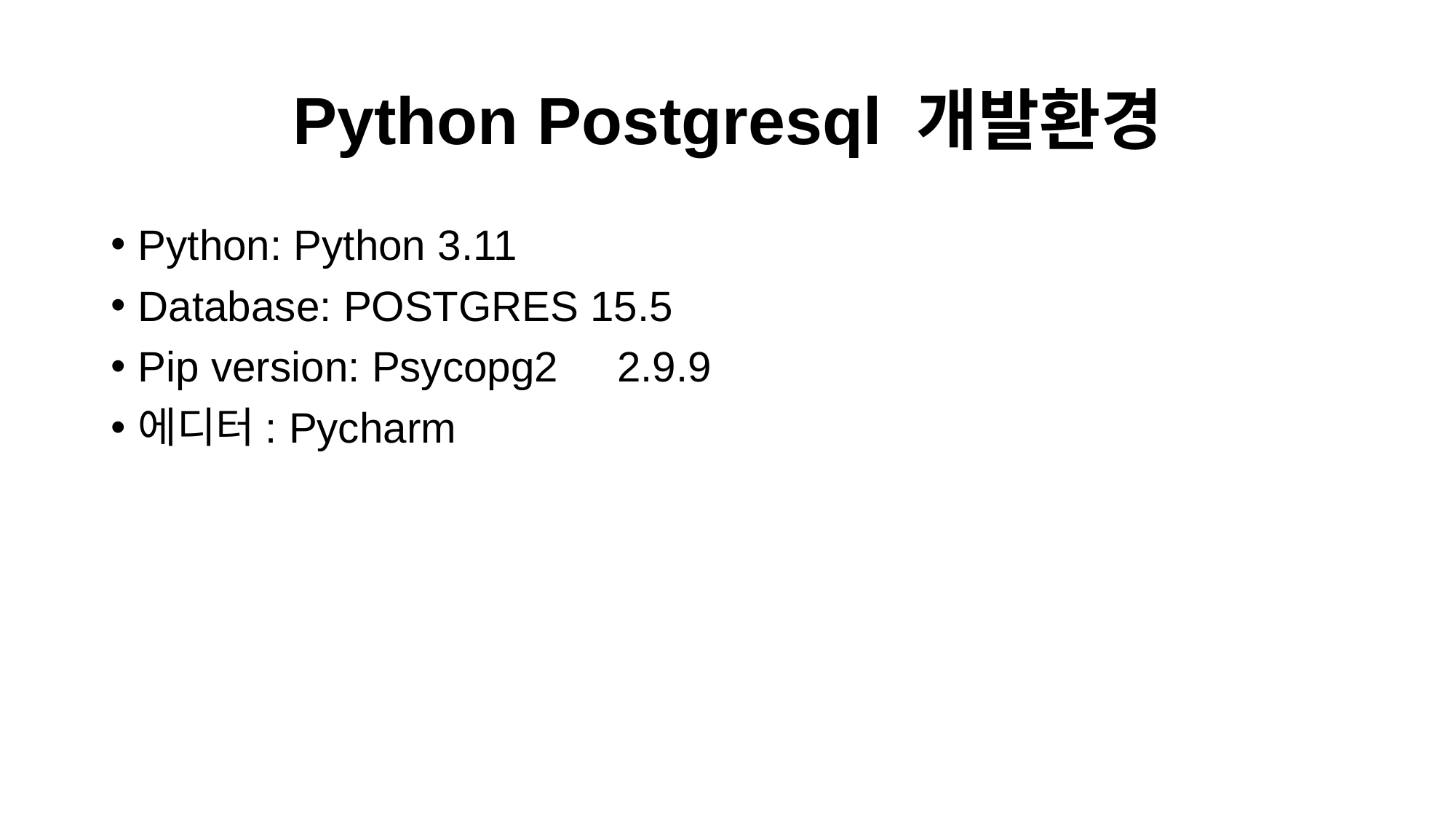

# Python Postgresql 개발환경
Python: Python 3.11
Database: POSTGRES 15.5
Pip version: Psycopg2     2.9.9
에디터: Pycharm